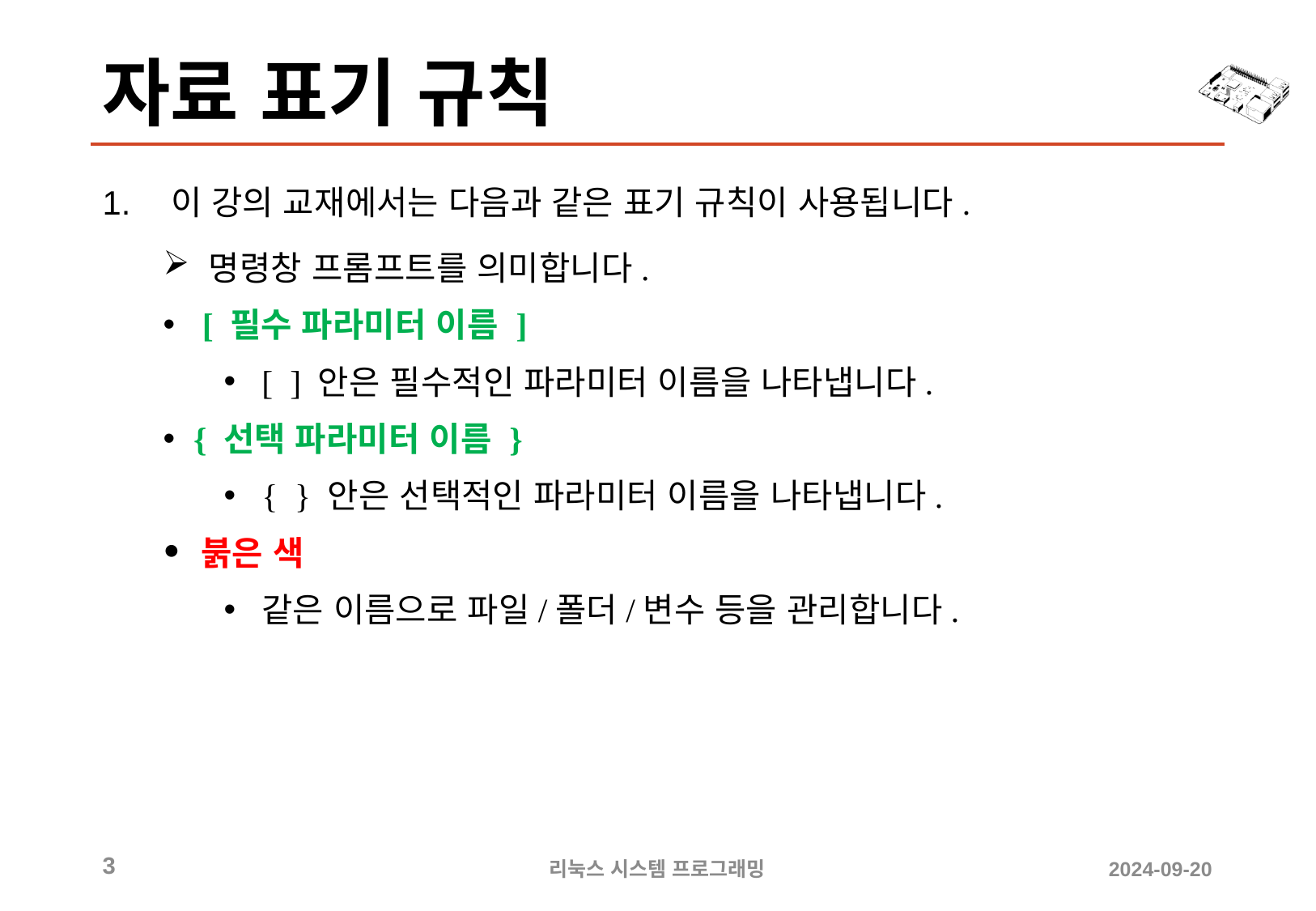

# 자료 표기 규칙
이 강의 교재에서는 다음과 같은 표기 규칙이 사용됩니다.
명령창 프롬프트를 의미합니다.
 [ 필수 파라미터 이름 ]
[  ] 안은 필수적인 파라미터 이름을 나타냅니다.
{ 선택 파라미터 이름 }
{  } 안은 선택적인 파라미터 이름을 나타냅니다.
붉은 색
같은 이름으로 파일/폴더/변수 등을 관리합니다.
3
리눅스 시스템 프로그래밍
2024-09-20